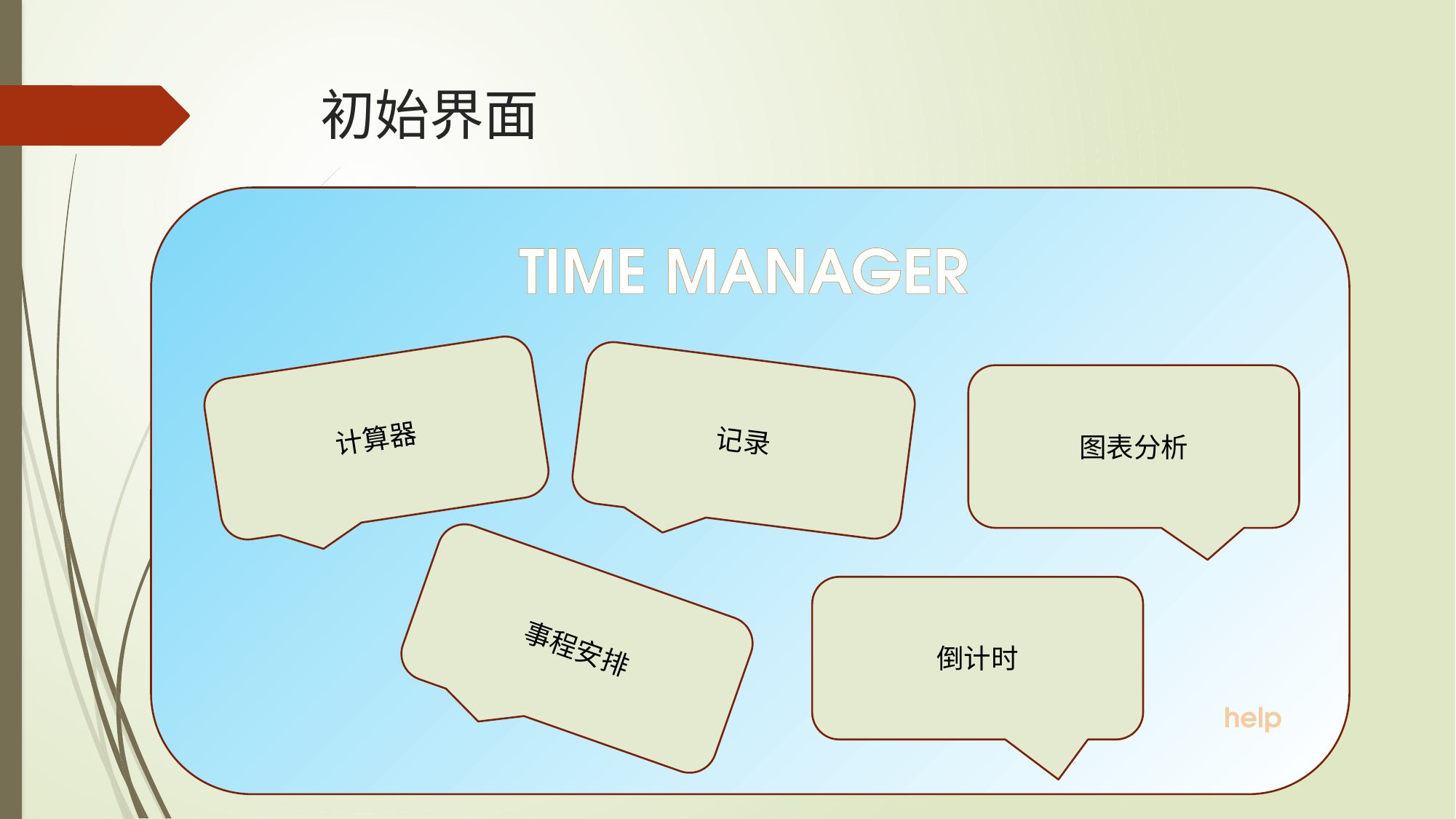

# 初始界面

TIME MANAGER
计算器
记录
图表分析
事程安排
倒计时
help